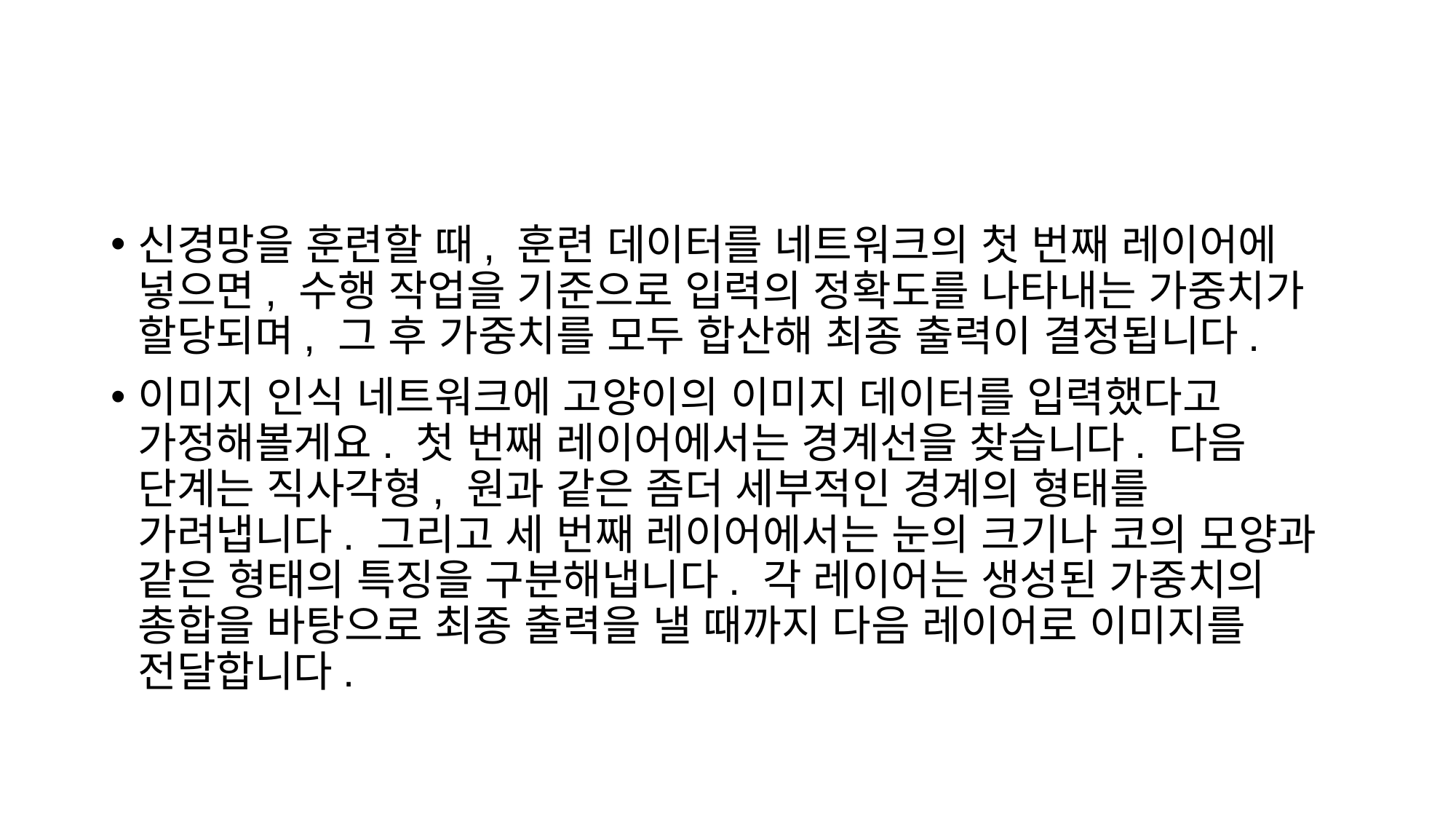

#
신경망을 훈련할 때, 훈련 데이터를 네트워크의 첫 번째 레이어에 넣으면, 수행 작업을 기준으로 입력의 정확도를 나타내는 가중치가 할당되며, 그 후 가중치를 모두 합산해 최종 출력이 결정됩니다.
이미지 인식 네트워크에 고양이의 이미지 데이터를 입력했다고 가정해볼게요. 첫 번째 레이어에서는 경계선을 찾습니다. 다음 단계는 직사각형, 원과 같은 좀더 세부적인 경계의 형태를 가려냅니다. 그리고 세 번째 레이어에서는 눈의 크기나 코의 모양과 같은 형태의 특징을 구분해냅니다. 각 레이어는 생성된 가중치의 총합을 바탕으로 최종 출력을 낼 때까지 다음 레이어로 이미지를 전달합니다.